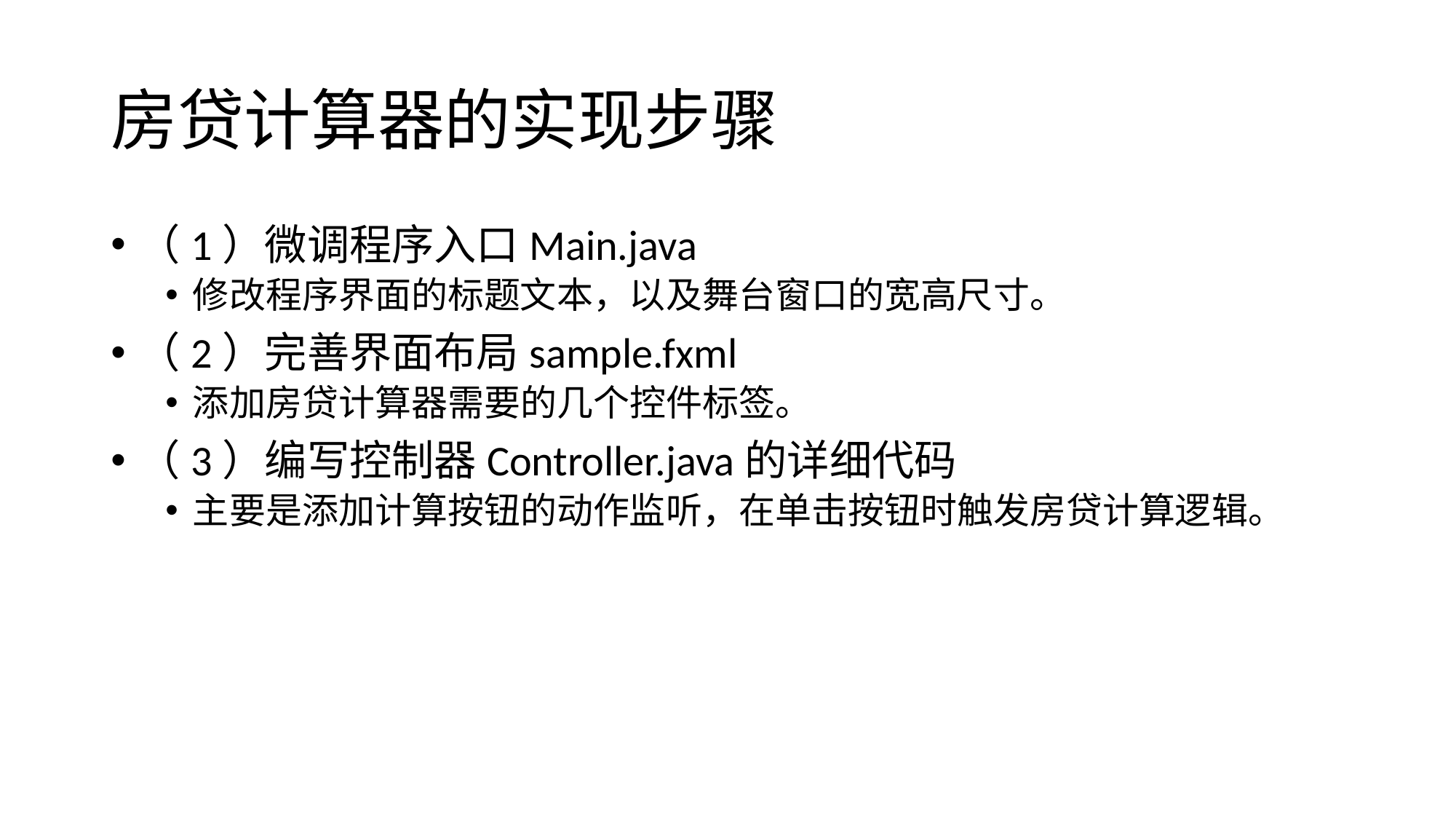

# 房贷计算器的实现步骤
（1）微调程序入口Main.java
修改程序界面的标题文本，以及舞台窗口的宽高尺寸。
（2）完善界面布局sample.fxml
添加房贷计算器需要的几个控件标签。
（3）编写控制器Controller.java的详细代码
主要是添加计算按钮的动作监听，在单击按钮时触发房贷计算逻辑。